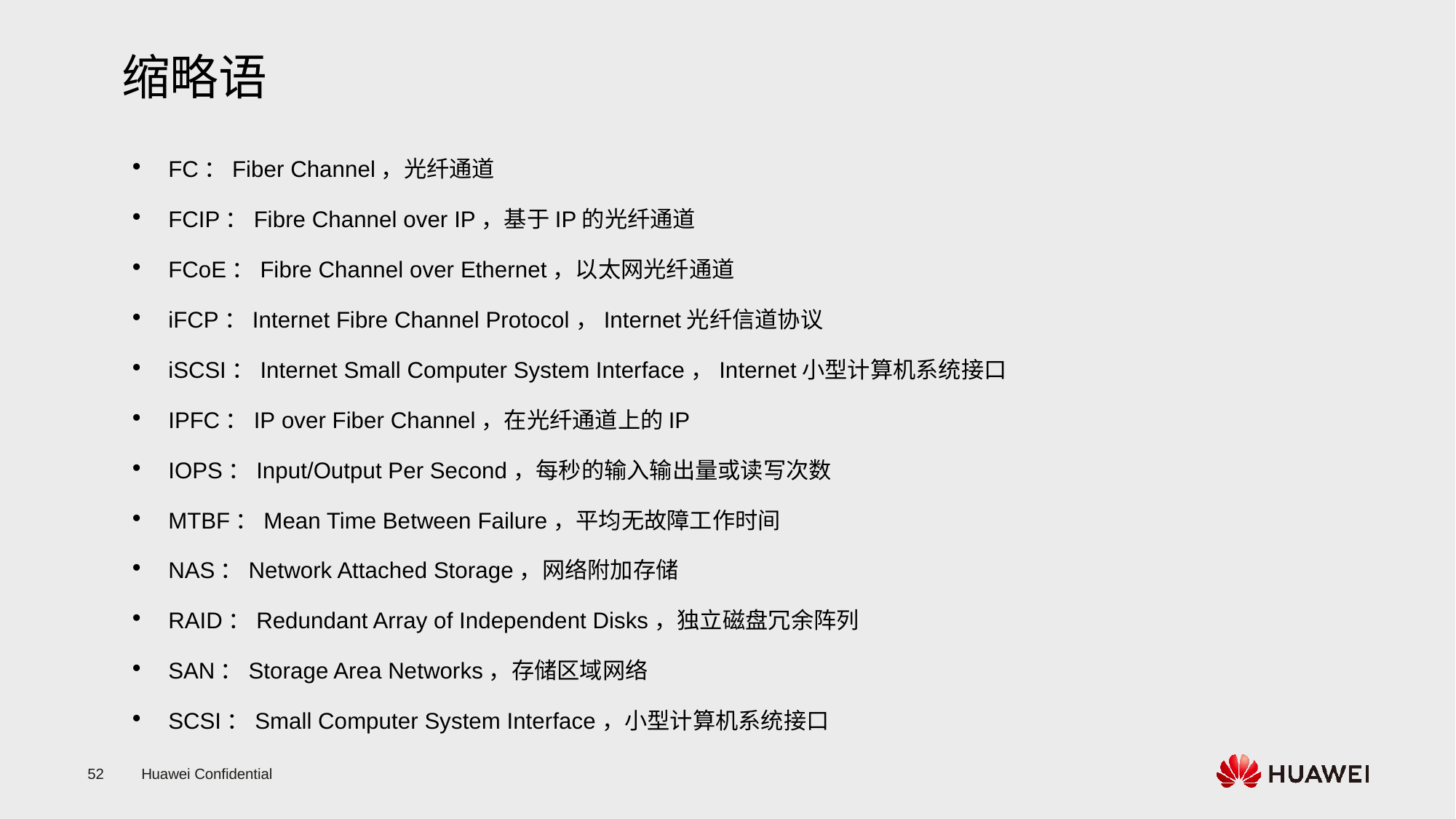

# 缩略语
FC：Fiber Channel，光纤通道
FCIP：Fibre Channel over IP，基于IP的光纤通道
FCoE：Fibre Channel over Ethernet，以太网光纤通道
iFCP：Internet Fibre Channel Protocol，Internet光纤信道协议
iSCSI：Internet Small Computer System Interface，Internet小型计算机系统接口
IPFC：IP over Fiber Channel，在光纤通道上的IP
IOPS：Input/Output Per Second，每秒的输入输出量或读写次数
MTBF：Mean Time Between Failure，平均无故障工作时间
NAS：Network Attached Storage，网络附加存储
RAID：Redundant Array of Independent Disks，独立磁盘冗余阵列
SAN：Storage Area Networks，存储区域网络
SCSI：Small Computer System Interface，小型计算机系统接口